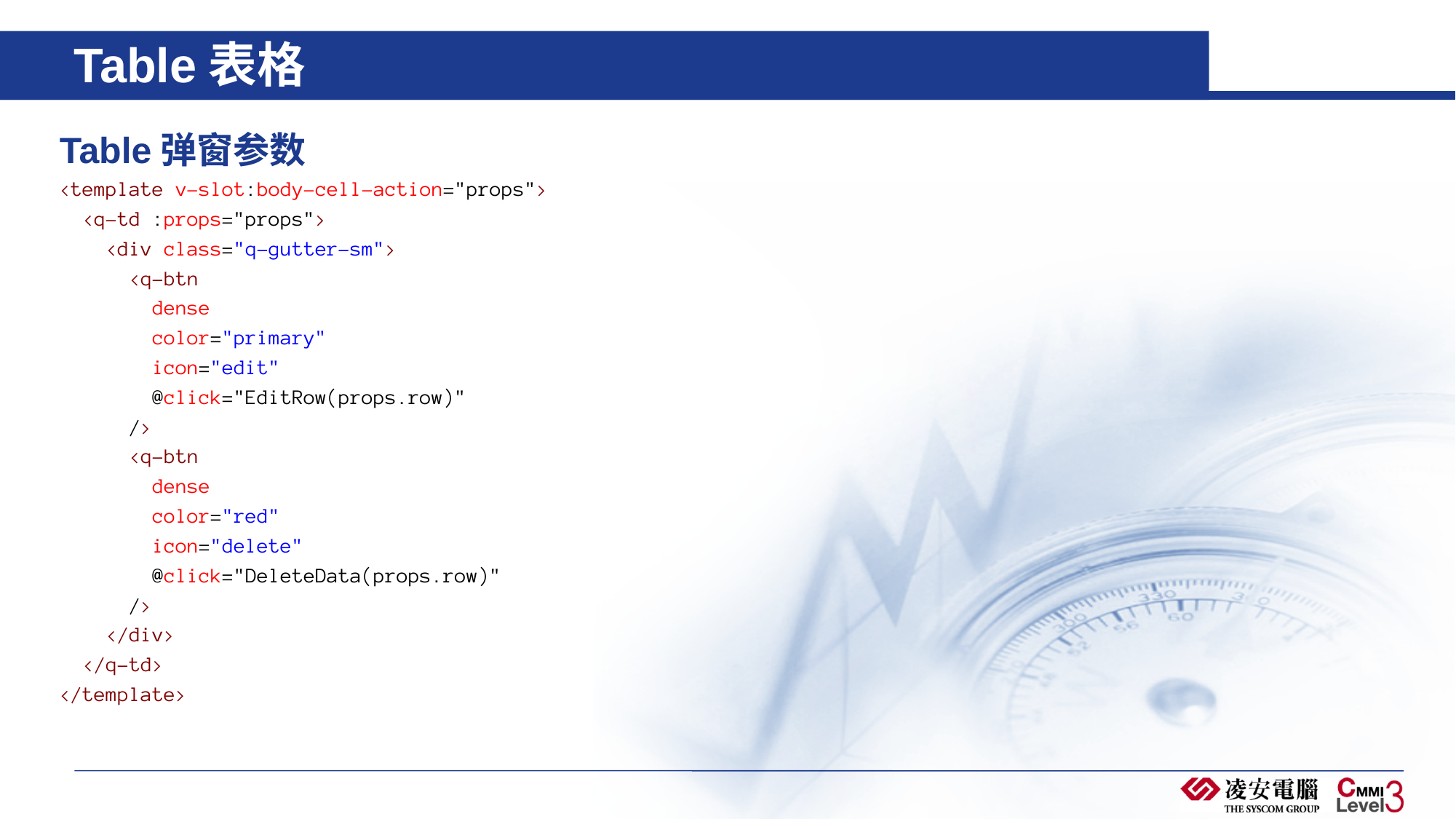

# Table表格
Table弹窗参数
<template v-slot:body-cell-action="props">
  <q-td :props="props">
    <div class="q-gutter-sm">
      <q-btn
        dense
        color="primary"
        icon="edit"
        @click="EditRow(props.row)"
      />
      <q-btn
        dense
        color="red"
        icon="delete"
        @click="DeleteData(props.row)"
      />
    </div>
  </q-td>
</template>